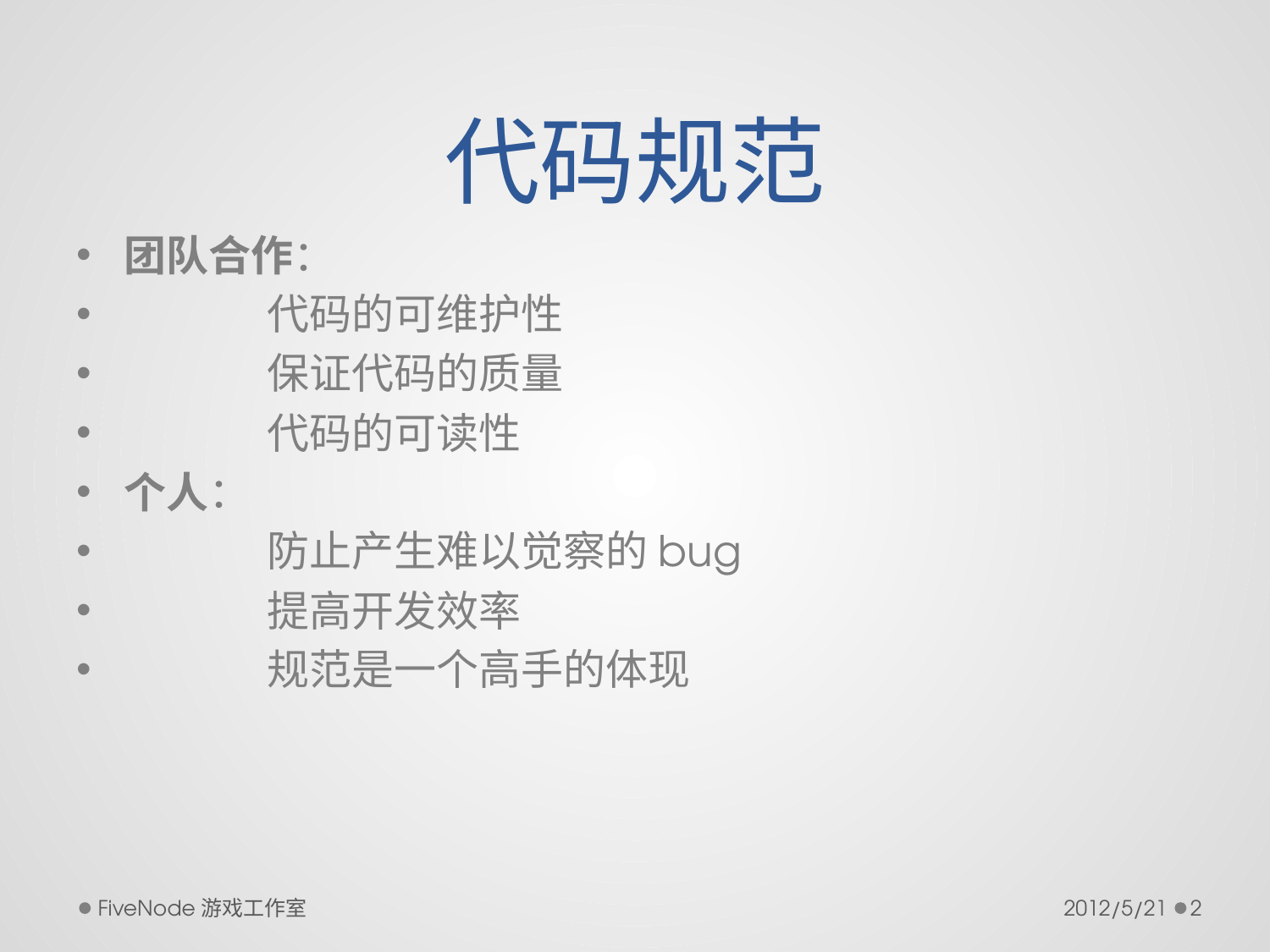

# 代码规范
团队合作：
              代码的可维护性
              保证代码的质量
              代码的可读性
个人：
              防止产生难以觉察的bug
              提高开发效率
              规范是一个高手的体现

FiveNode游戏工作室
2012/5/21
2